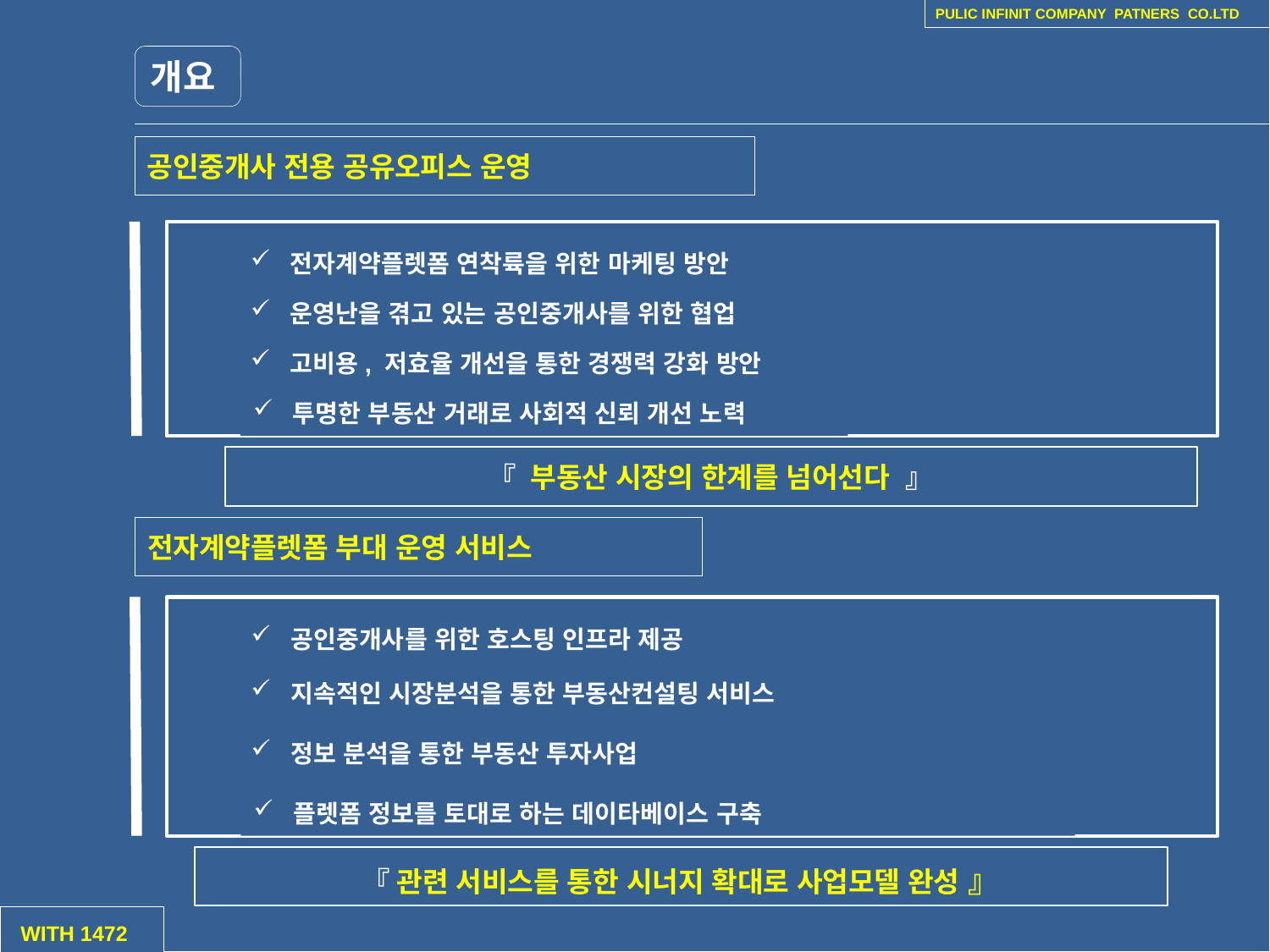

Pulic infinit company  patnerS  co.lTd
개요
공인중개사 전용 공유오피스 운영

전자계약플렛폼 연착륙을 위한 마케팅 방안
운영난을 겪고 있는 공인중개사를 위한 협업
고비용, 저효율 개선을 통한 경쟁력 강화 방안
투명한 부동산 거래로 사회적 신뢰 개선 노력
『  부동산 시장의 한계를 넘어선다  』
전자계약플렛폼 부대 운영 서비스

공인중개사를 위한 호스팅 인프라 제공
지속적인 시장분석을 통한 부동산컨설팅 서비스
정보 분석을 통한 부동산 투자사업
플렛폼 정보를 토대로 하는 데이타베이스 구축
『 관련 서비스를 통한 시너지 확대로 사업모델 완성 』
 WITH 1472